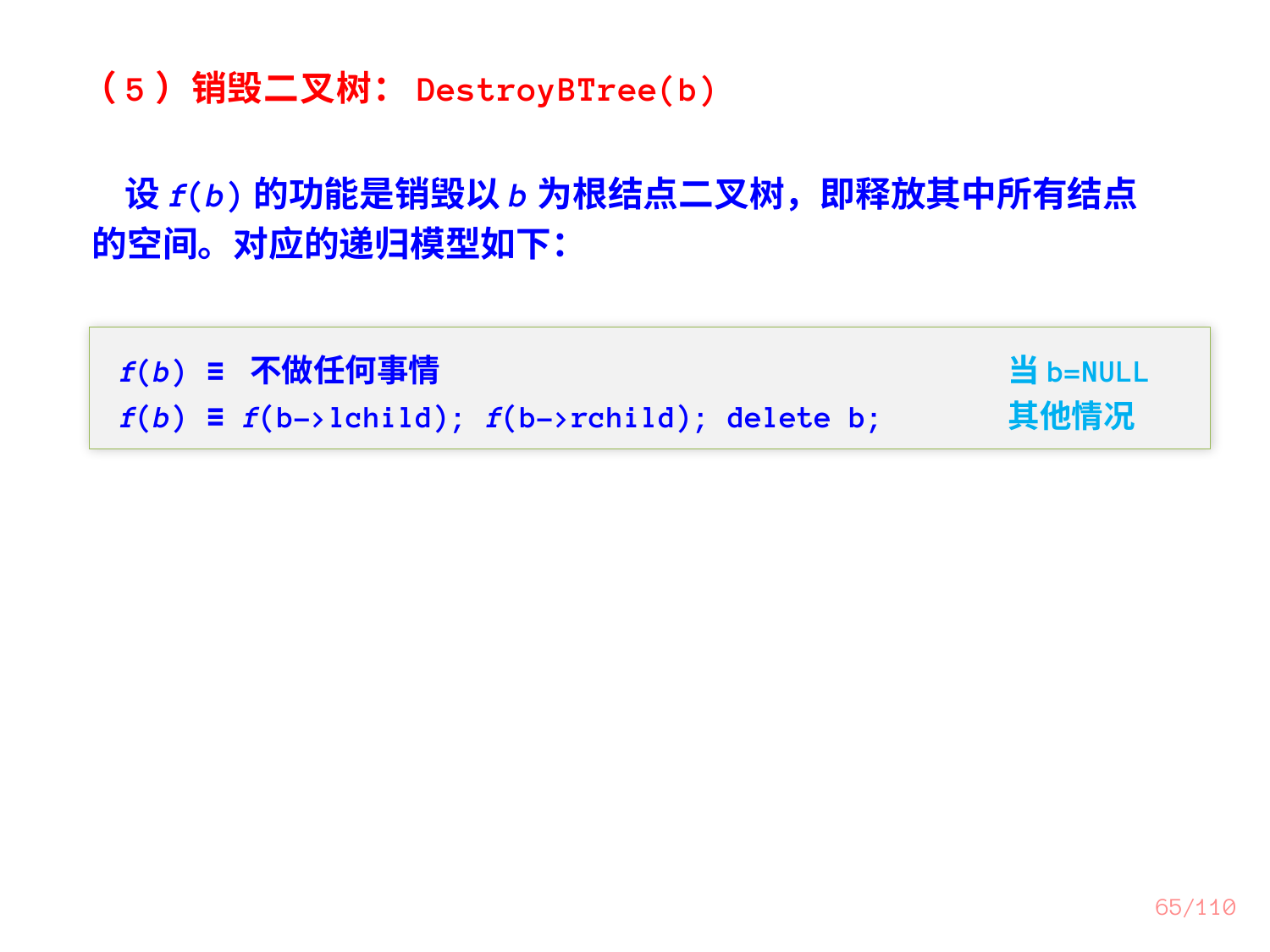

（5）销毁二叉树：DestroyBTree(b)
   设f(b)的功能是销毁以b为根结点二叉树，即释放其中所有结点的空间。对应的递归模型如下：
f(b) ≡ 不做任何事情					当b=NULL
f(b) ≡ f(b->lchild); f(b->rchild); delete b;	其他情况
65/110